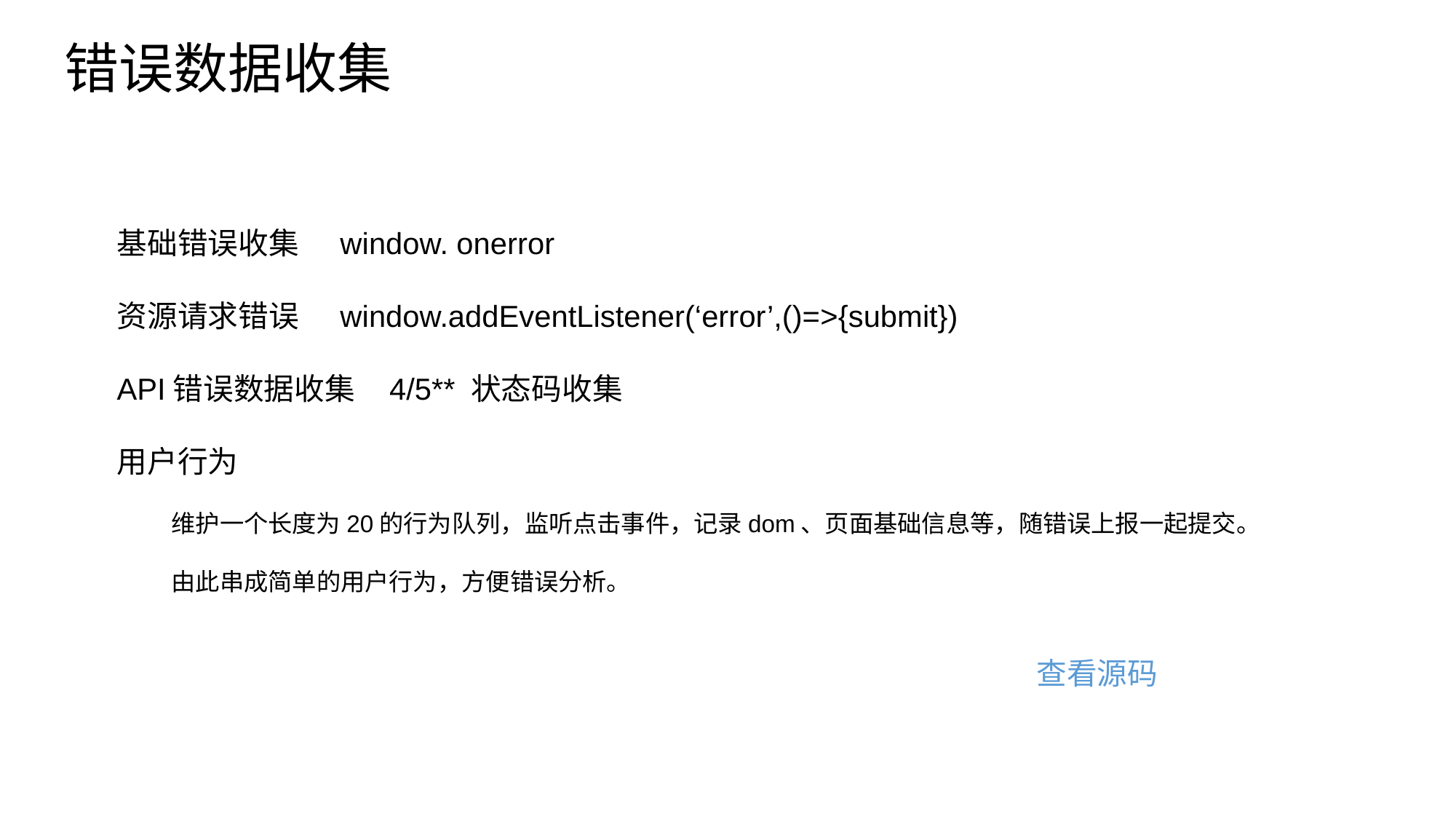

错误数据收集

基础错误收集     window. onerror
资源请求错误     window.addEventListener(‘error’,()=>{submit})
API错误数据收集    4/5** 状态码收集
用户行为
	维护一个长度为20的行为队列，监听点击事件，记录dom、页面基础信息等，随错误上报一起提交。
	由此串成简单的用户行为，方便错误分析。

 查看源码